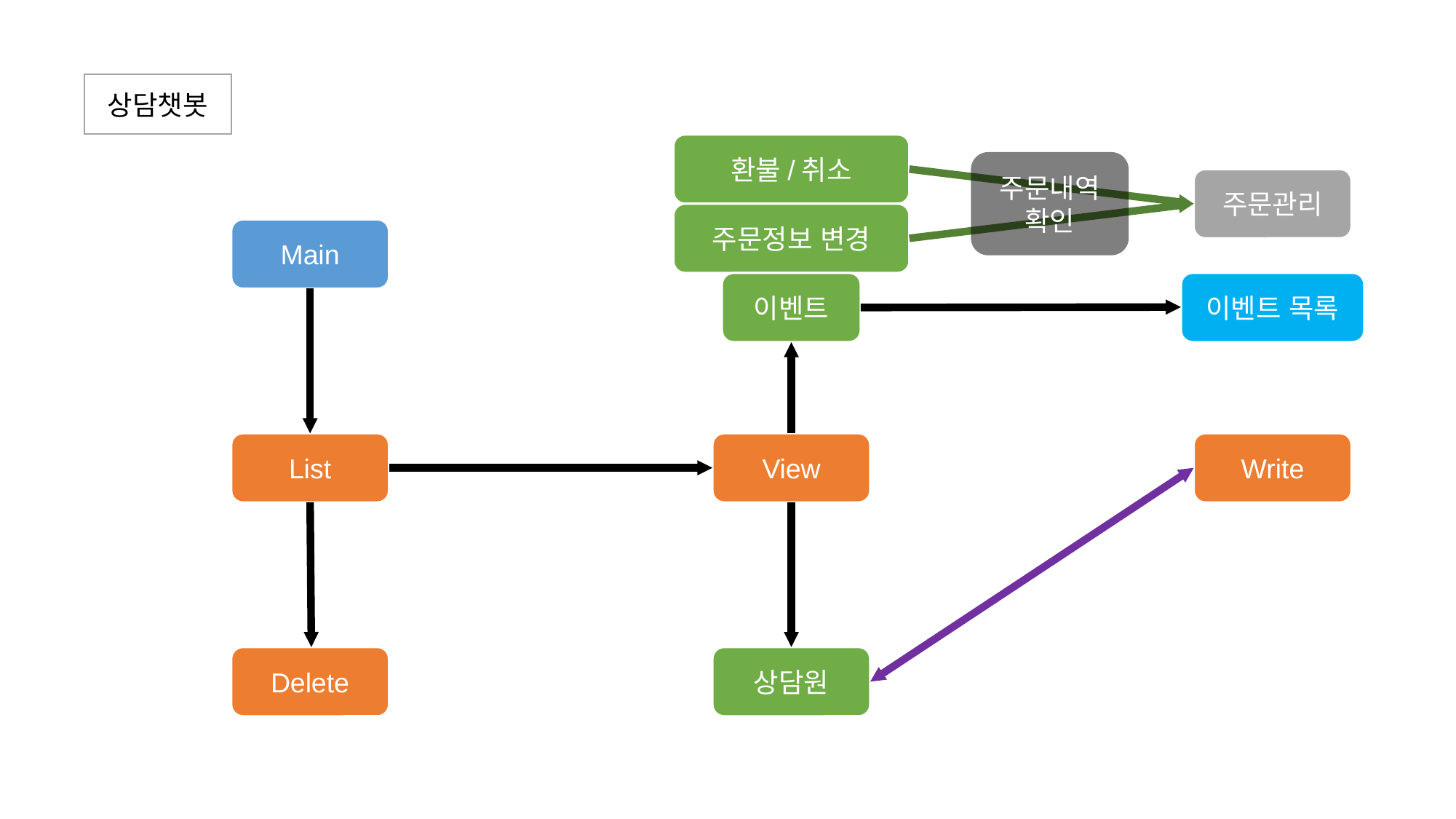

상담챗봇
환불/취소
주문내역 확인
주문관리
주문정보 변경
Main
이벤트
이벤트 목록
List
View
Write
Delete
상담원